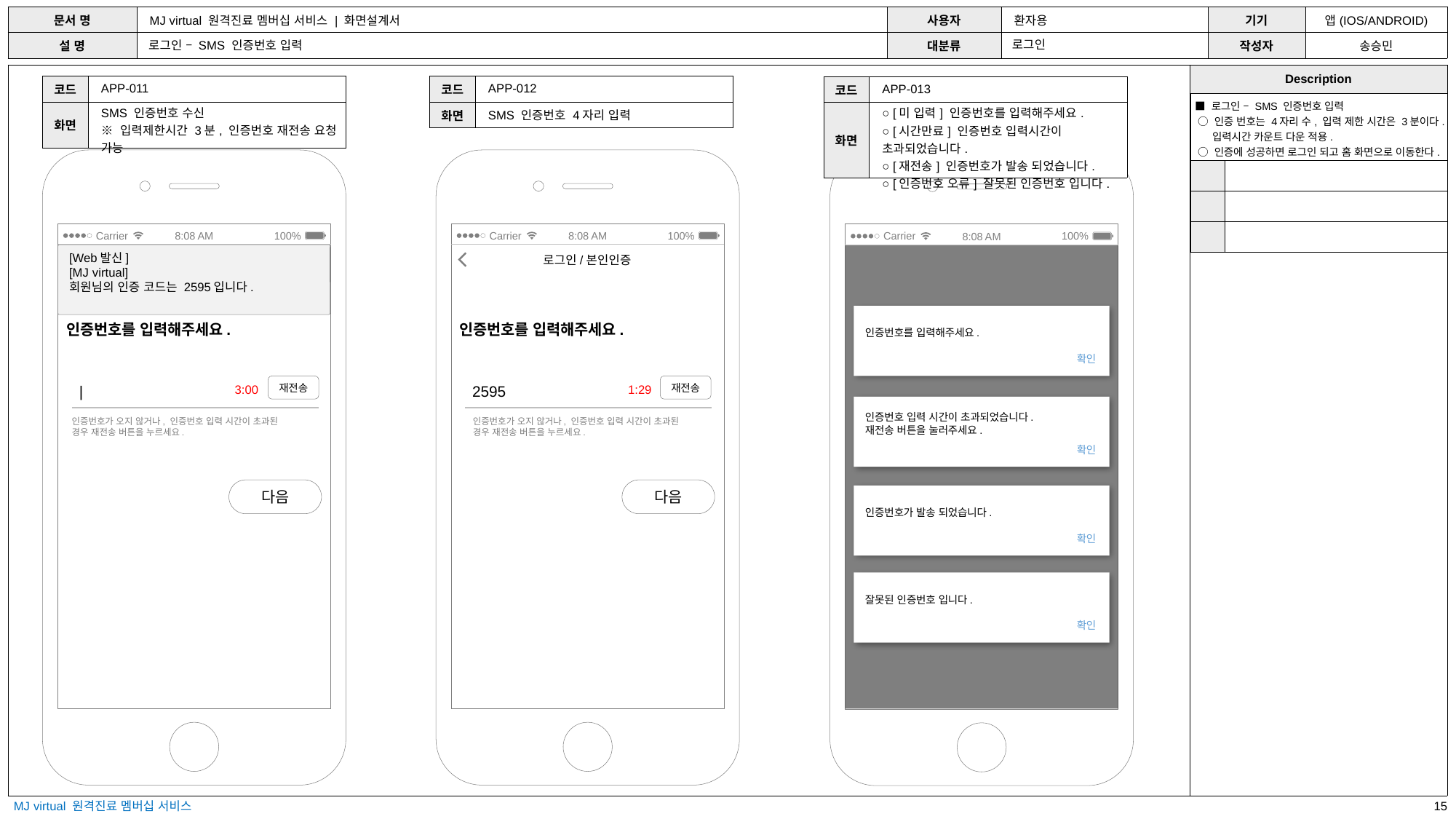

로그인
로그인 – SMS 인증번호 입력
| 코드 | APP-011 |
| --- | --- |
| 화면 | SMS 인증번호 수신 ※ 입력제한시간 3분, 인증번호 재전송 요청 가능 |
| 코드 | APP-012 |
| --- | --- |
| 화면 | SMS 인증번호 4자리 입력 |
| 코드 | APP-013 |
| --- | --- |
| 화면 | ○ [미 입력] 인증번호를 입력해주세요. ○ [시간만료] 인증번호 입력시간이 초과되었습니다. ○ [재전송] 인증번호가 발송 되었습니다. ○ [인증번호 오류] 잘못된 인증번호 입니다. |
| ■ 로그인 – SMS 인증번호 입력 ○ 인증 번호는 4자리 수, 입력 제한 시간은 3분이다. 입력시간 카운트 다운 적용. ○ 인증에 성공하면 로그인 되고 홈 화면으로 이동한다. |  |
| --- | --- |
|  |  |
|  |  |
|  |  |

8:08 AM
Carrier
100%

8:08 AM
Carrier
100%

8:08 AM
Carrier
100%

[Web발신]
[MJ virtual]
회원님의 인증 코드는 2595입니다.

로그인/본인인증
로그인/본인인증

인증번호를 입력해주세요.

인증번호를 입력해주세요.

인증번호를 입력해주세요.
확인
재전송
재전송
|
2595
3:00
1:29

인증번호 입력 시간이 초과되었습니다.
재전송 버튼을 눌러주세요.
확인
인증번호가 오지 않거나, 인증번호 입력 시간이 초과된
경우 재전송 버튼을 누르세요.
인증번호가 오지 않거나, 인증번호 입력 시간이 초과된
경우 재전송 버튼을 누르세요.
다음
다음

인증번호가 발송 되었습니다.
확인

잘못된 인증번호 입니다.
확인